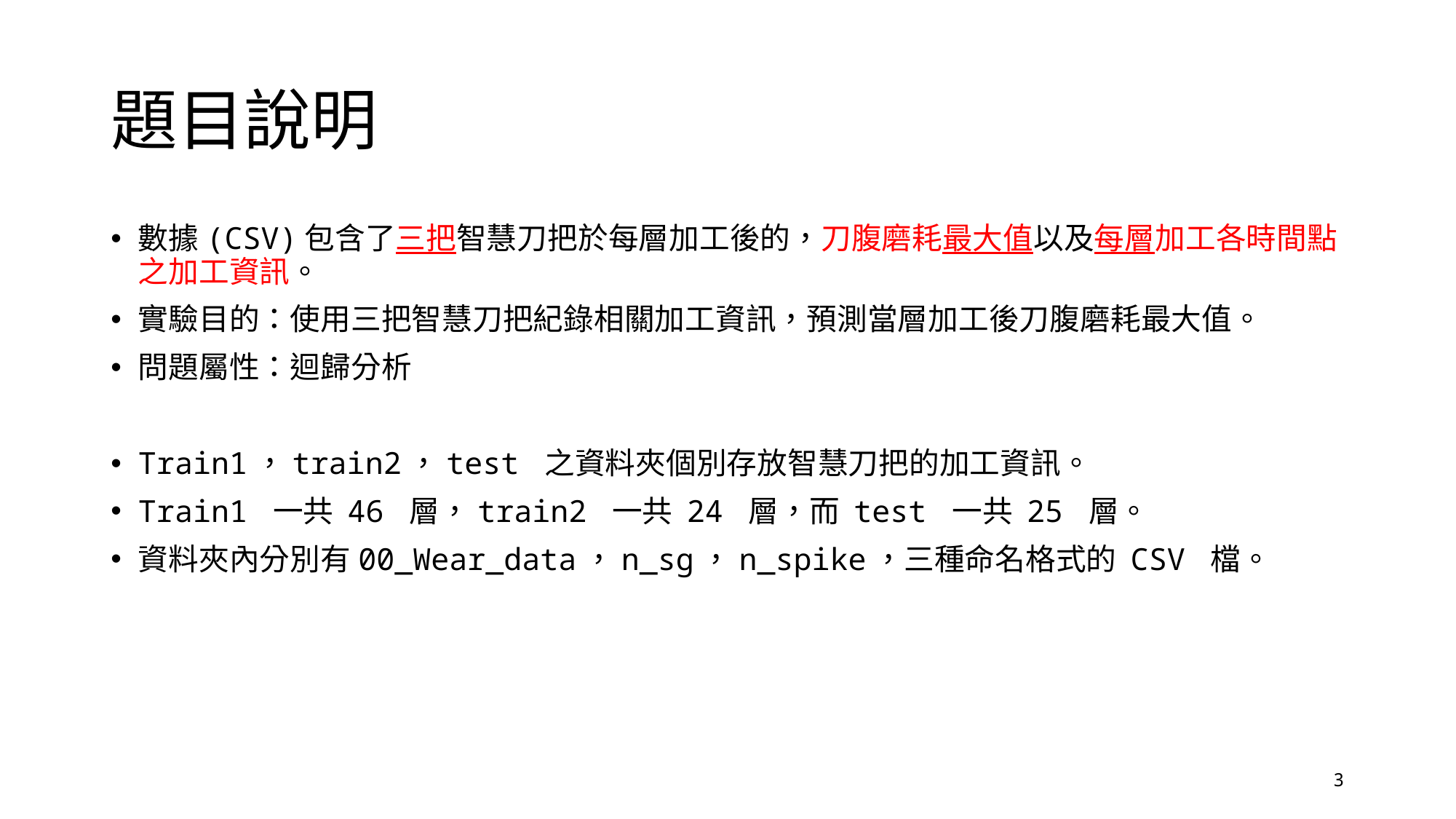

# 題目說明
數據(CSV)包含了三把智慧刀把於每層加工後的，刀腹磨耗最大值以及每層加工各時間點之加工資訊。
實驗目的：使用三把智慧刀把紀錄相關加工資訊，預測當層加工後刀腹磨耗最大值。
問題屬性：迴歸分析

Train1，train2，test 之資料夾個別存放智慧刀把的加工資訊。
Train1 一共 46 層，train2 一共 24 層，而 test 一共 25 層。
資料夾內分別有00_Wear_data，n_sg，n_spike，三種命名格式的 CSV 檔。
3